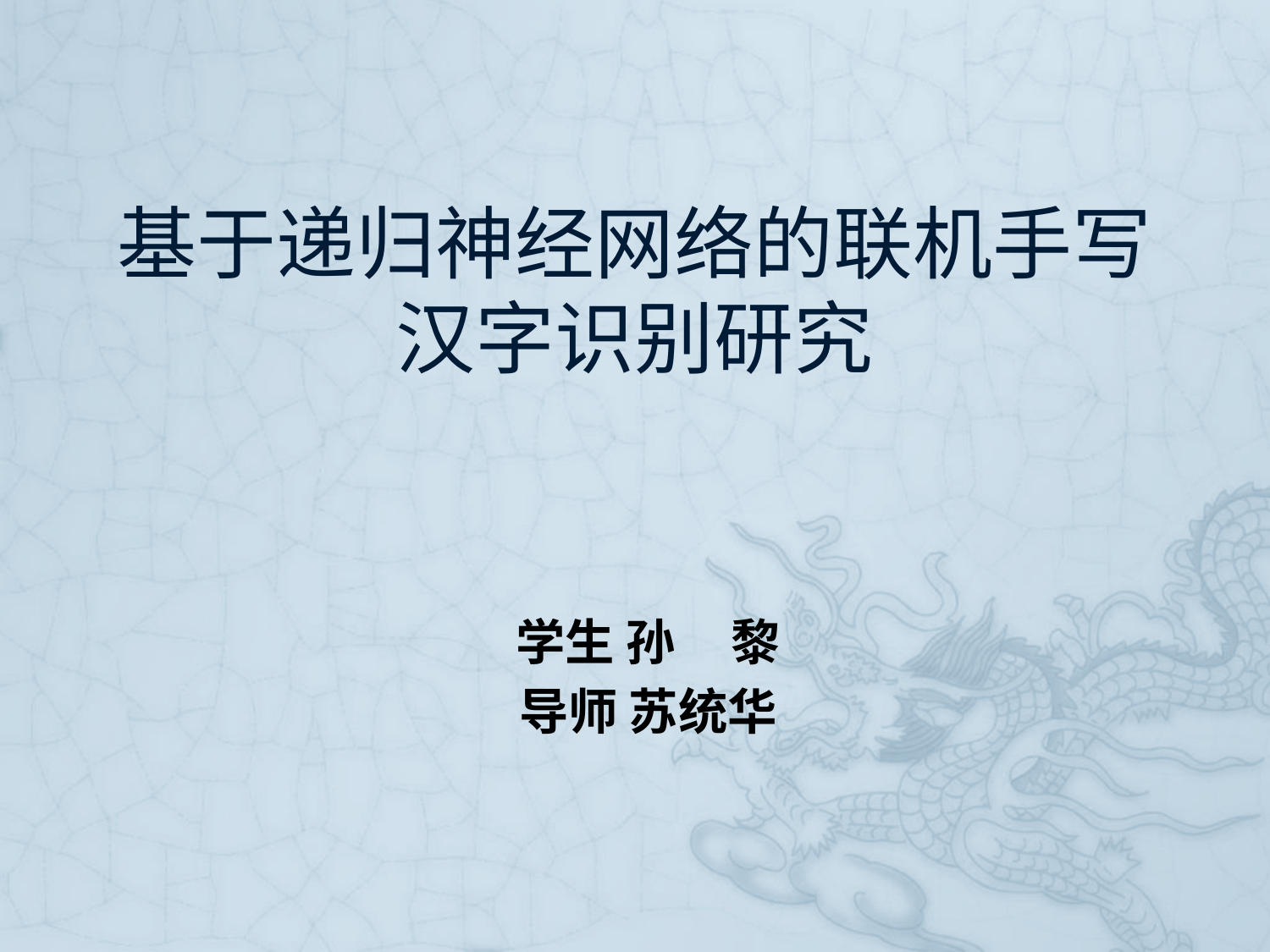

# 基于递归神经网络的联机手写汉字识别研究

学生 孙     黎
导师 苏统华